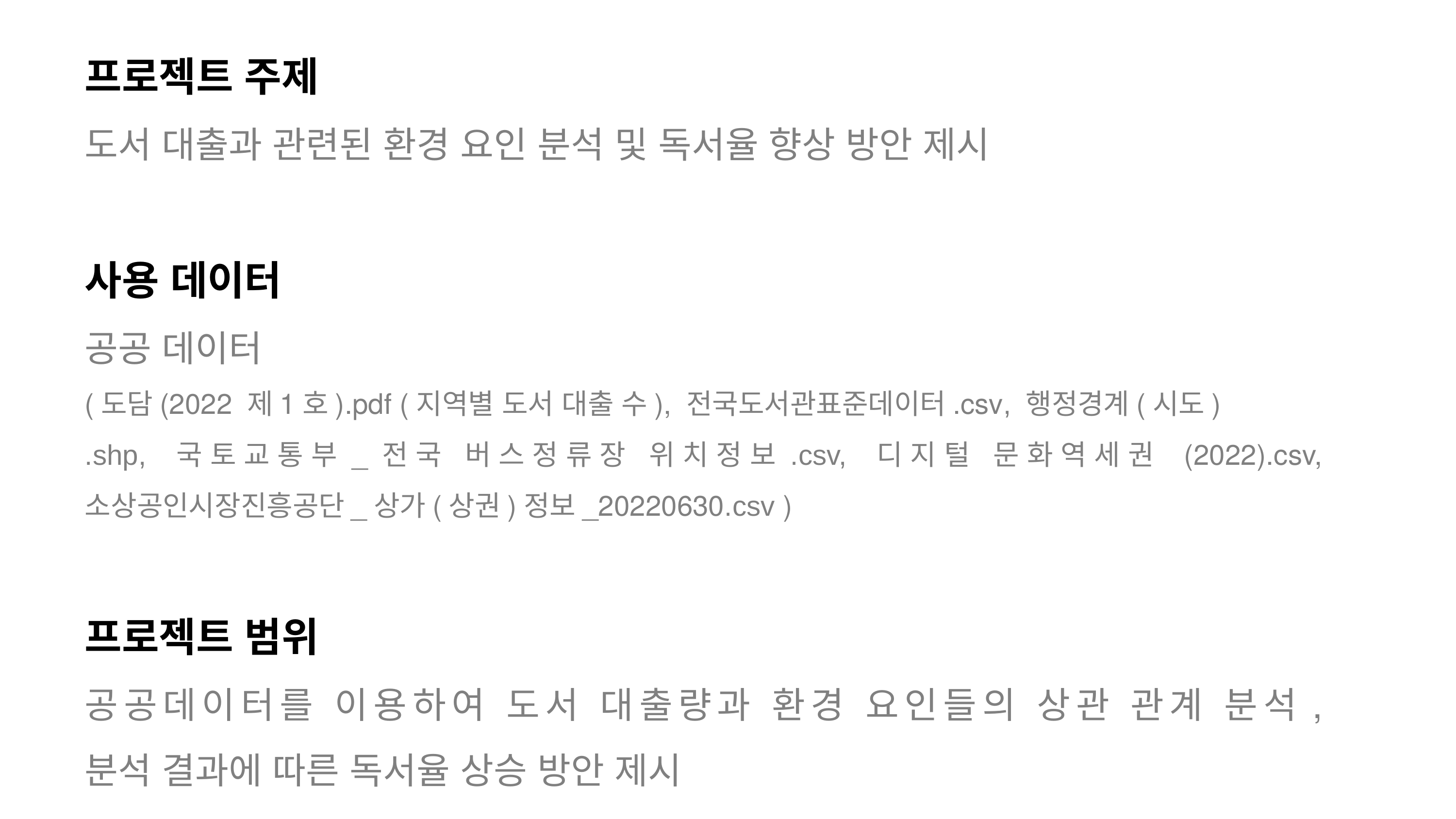

프로젝트 주제
도서 대출과 관련된 환경 요인 분석 및 독서율 향상 방안 제시

사용 데이터
공공 데이터
(도담(2022 제1호).pdf (지역별 도서 대출 수), 전국도서관표준데이터.csv, 행정경계(시도)
.shp, 국토교통부_전국 버스정류장 위치정보.csv, 디지털 문화역세권 (2022).csv, 소상공인시장진흥공단_상가(상권)정보_20220630.csv )

프로젝트 범위
공공데이터를 이용하여 도서 대출량과 환경 요인들의 상관 관계 분석,
분석 결과에 따른 독서율 상승 방안 제시